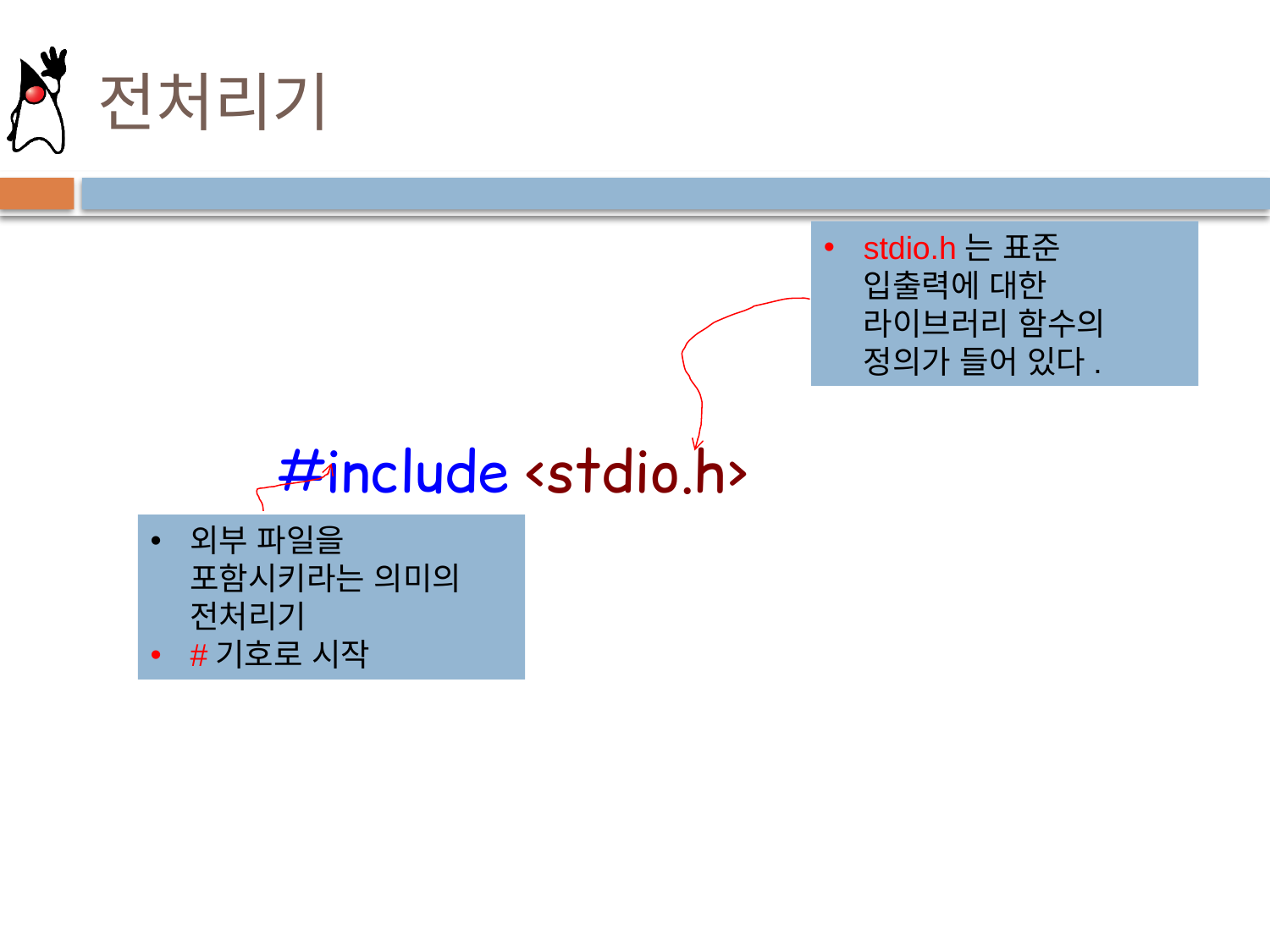

# 전처리기
stdio.h는 표준 입출력에 대한 라이브러리 함수의 정의가 들어 있다.

#include <stdio.h>

외부 파일을 포함시키라는 의미의 전처리기
#기호로 시작